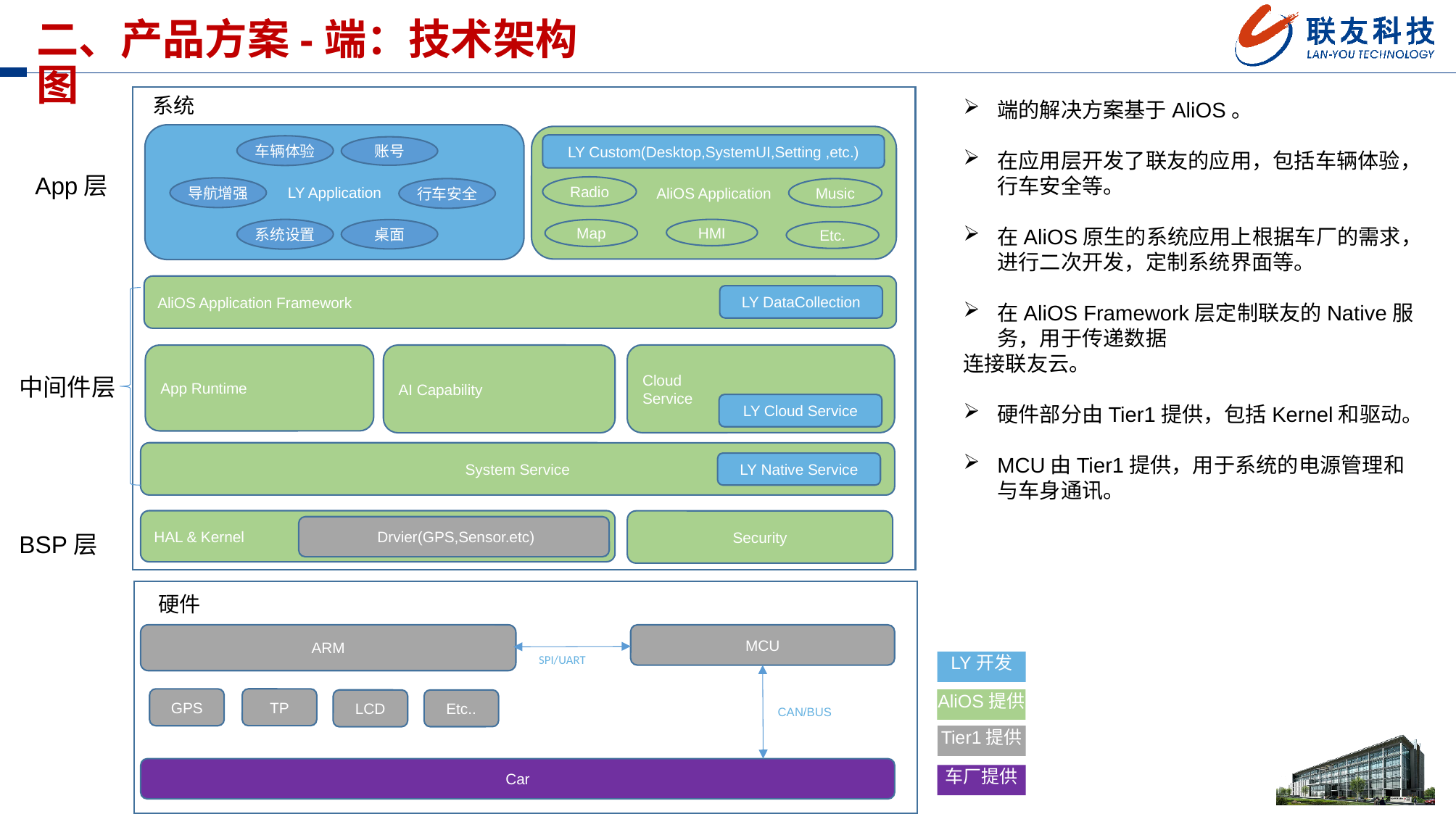

二、产品方案-端：技术架构图

端的解决方案基于AliOS。

在应用层开发了联友的应用，包括车辆体验，行车安全等。

在AliOS原生的系统应用上根据车厂的需求，进行二次开发，定制系统界面等。

在AliOS Framework层定制联友的Native服务，用于传递数据
连接联友云。

硬件部分由Tier1提供，包括Kernel和驱动。

MCU由Tier1提供，用于系统的电源管理和与车身通讯。

系统
LY Application
AliOS Application
LY Custom(Desktop,SystemUI,Setting ,etc.)
车辆体验
账号
App层
Radio
导航增强
行车安全
Music
系统设置
HMI
桌面
Map
Etc.
AliOS Application Framework
LY DataCollection

Cloud
Service
App Runtime
AI Capability
中间件层
LY Cloud Service
System Service
LY Native Service
HAL & Kernel
Security
 Drvier(GPS,Sensor.etc)
BSP层

硬件
ARM
MCU
SPI/UART
LY开发
TP
GPS
AliOS提供
LCD
Etc..
CAN/BUS
Tier1提供
Car
车厂提供